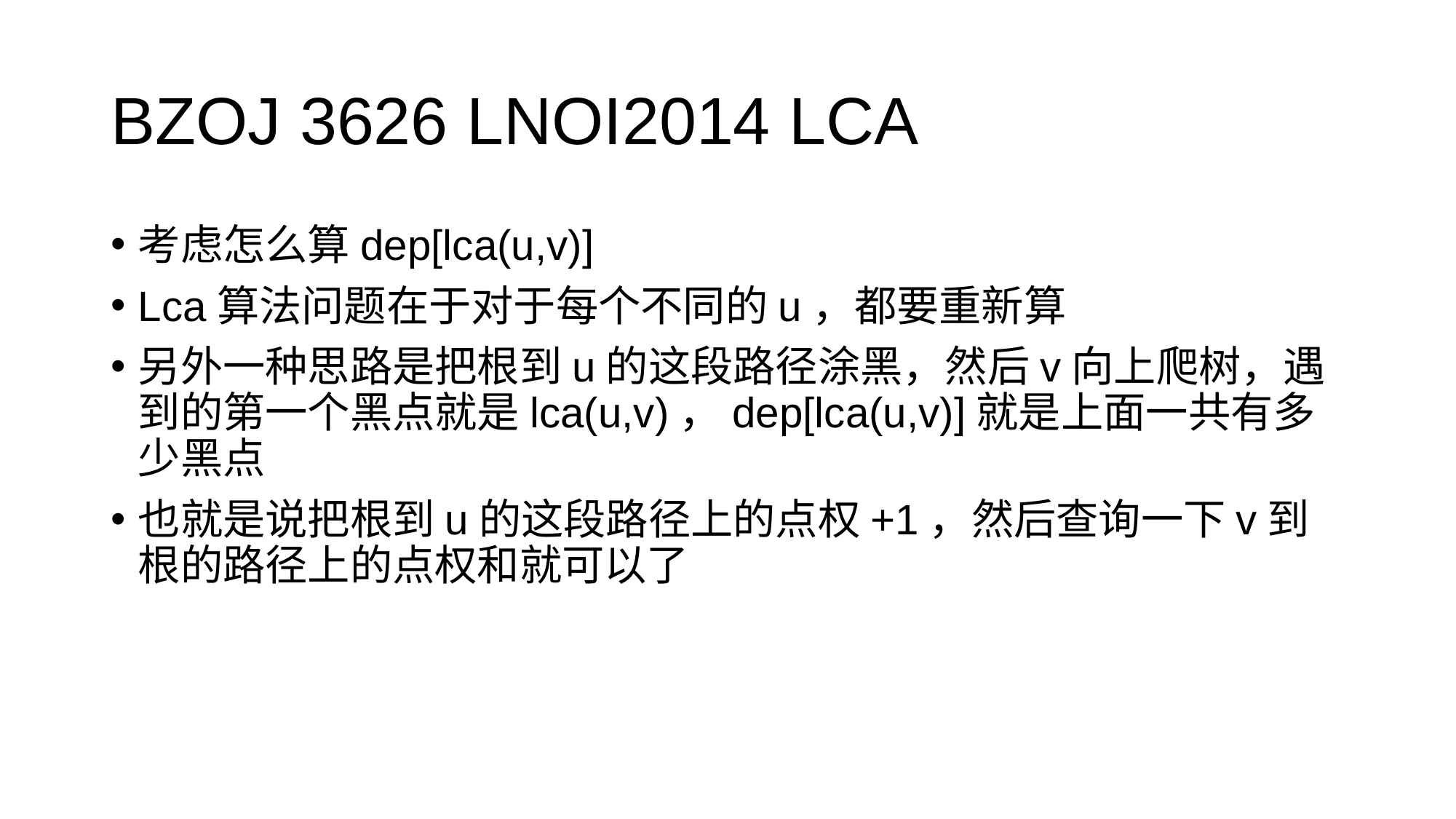

# BZOJ 3626 LNOI2014 LCA
考虑怎么算dep[lca(u,v)]
Lca算法问题在于对于每个不同的u，都要重新算
另外一种思路是把根到u的这段路径涂黑，然后v向上爬树，遇到的第一个黑点就是lca(u,v)，dep[lca(u,v)]就是上面一共有多少黑点
也就是说把根到u的这段路径上的点权+1，然后查询一下v到根的路径上的点权和就可以了